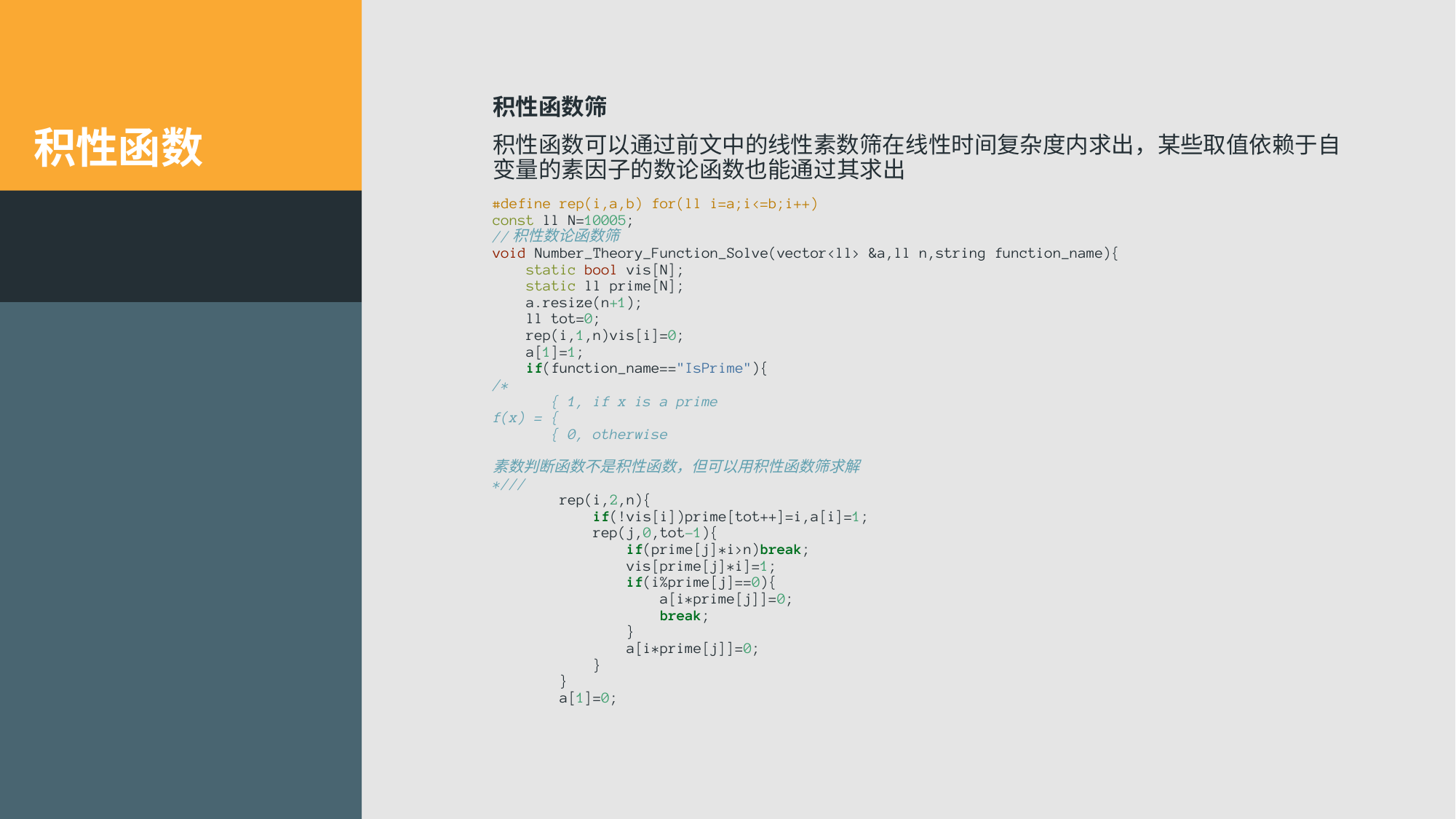

积性函数筛
积性函数可以通过前文中的线性素数筛在线性时间复杂度内求出，某些取值依赖于自变量的素因子的数论函数也能通过其求出
#define rep(i,a,b) for(ll i=a;i<=b;i++)
const ll N=10005;
//积性数论函数筛
void Number_Theory_Function_Solve(vector<ll> &a,ll n,string function_name){
    static bool vis[N];
    static ll prime[N];
    a.resize(n+1);
    ll tot=0;
    rep(i,1,n)vis[i]=0;
    a[1]=1;
    if(function_name=="IsPrime"){
/*
       { 1, if x is a prime
f(x) = {
       { 0, otherwise
素数判断函数不是积性函数，但可以用积性函数筛求解
*///
        rep(i,2,n){
            if(!vis[i])prime[tot++]=i,a[i]=1;
            rep(j,0,tot-1){
                if(prime[j]*i>n)break;
                vis[prime[j]*i]=1;
                if(i%prime[j]==0){
                    a[i*prime[j]]=0;
                    break;
                }
                a[i*prime[j]]=0;
            }
        }
        a[1]=0;
# 积性函数